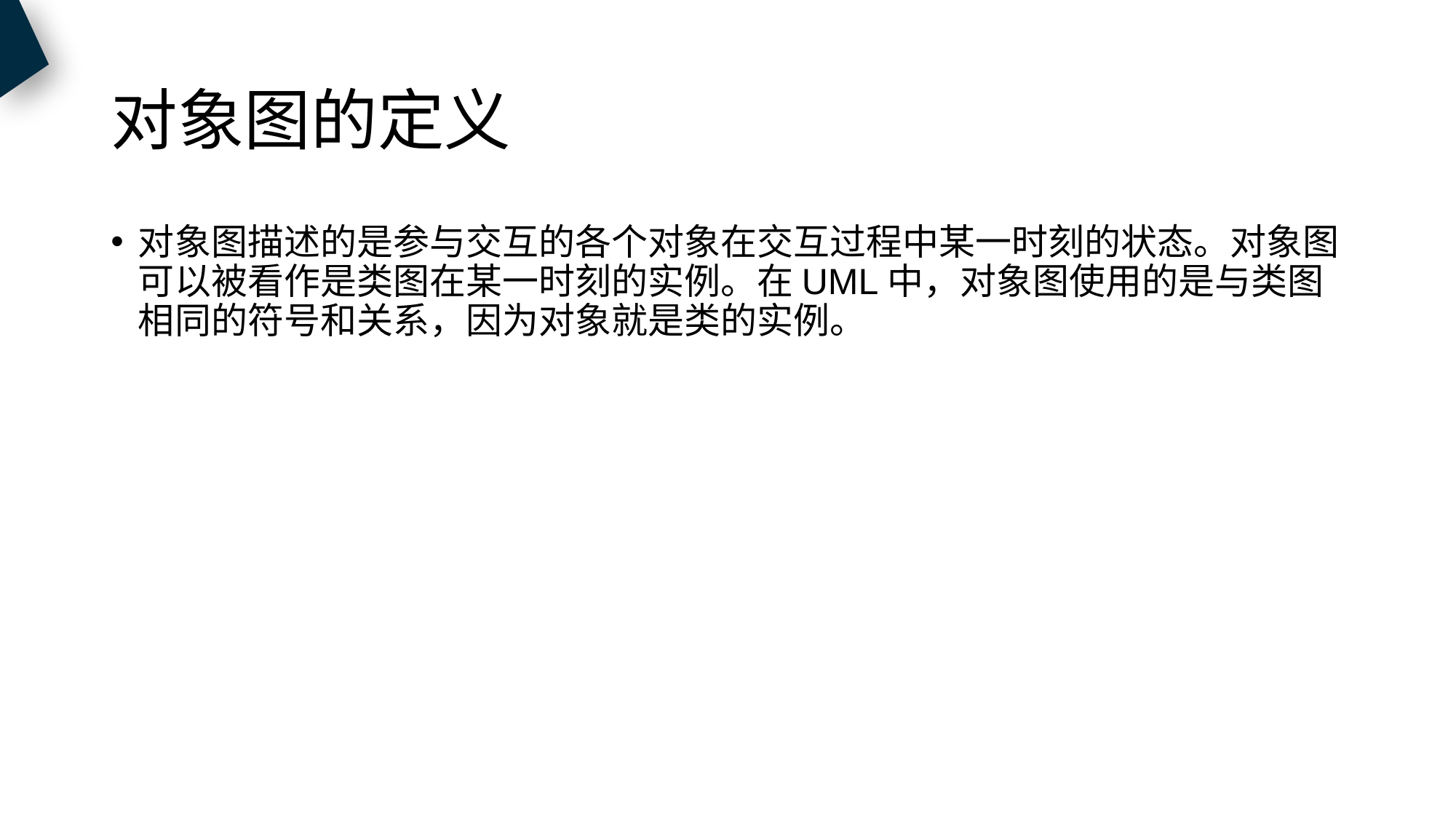

# 对象图的定义
对象图描述的是参与交互的各个对象在交互过程中某一时刻的状态。对象图可以被看作是类图在某一时刻的实例。在UML中，对象图使用的是与类图相同的符号和关系，因为对象就是类的实例。